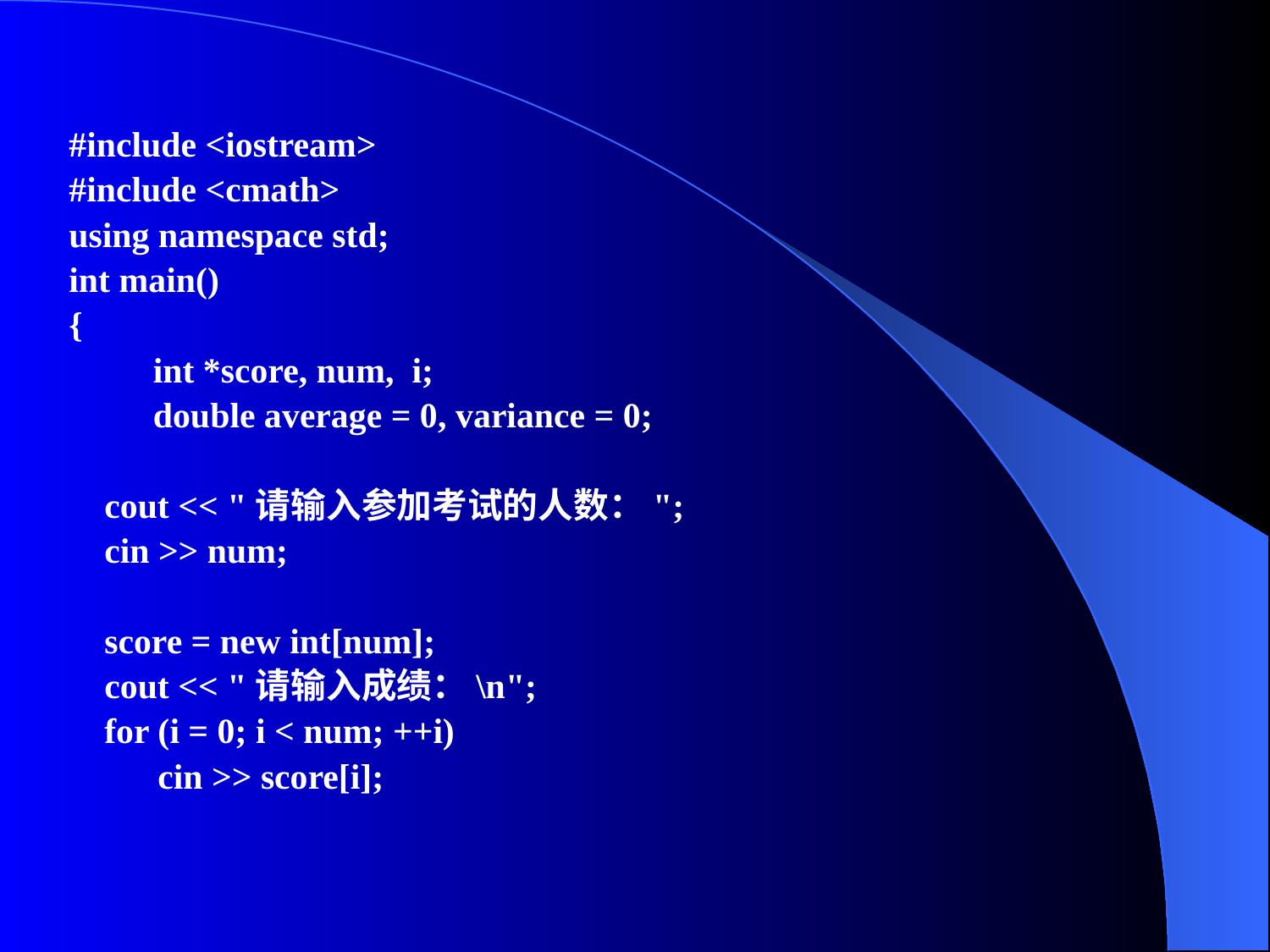

#include <iostream>
#include <cmath>
using namespace std;
int main()
{
	  int *score, num,  i;
	  double average = 0, variance = 0;

    cout << "请输入参加考试的人数：";
    cin >> num;

    score = new int[num];
    cout << "请输入成绩：\n";
    for (i = 0; i < num; ++i)
          cin >> score[i];